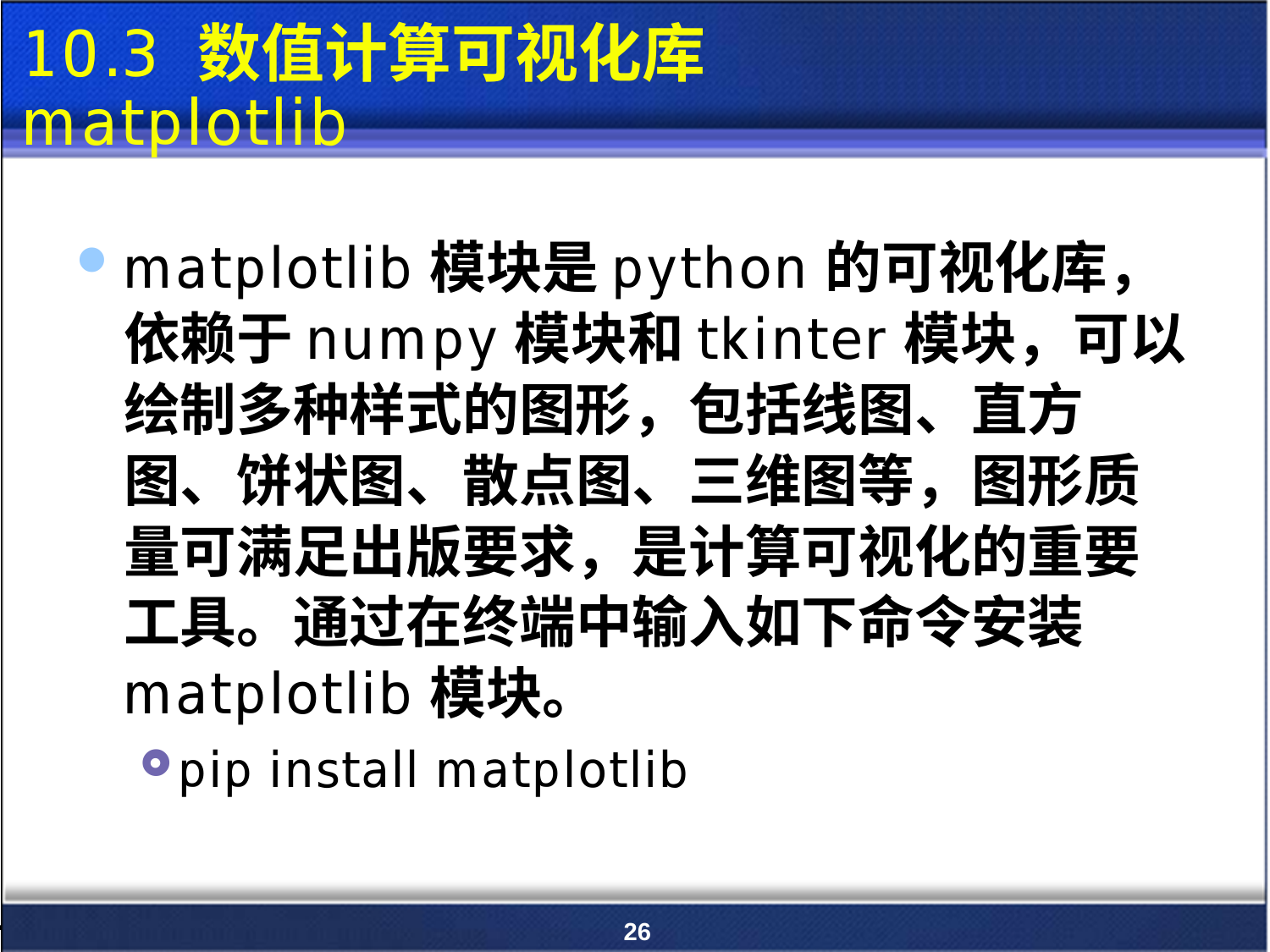

# 10.3 数值计算可视化库 matplotlib
matplotlib模块是python的可视化库，依赖于numpy模块和tkinter模块，可以绘制多种样式的图形，包括线图、直方图、饼状图、散点图、三维图等，图形质量可满足出版要求，是计算可视化的重要工具。通过在终端中输入如下命令安装matplotlib模块。
pip install matplotlib

26